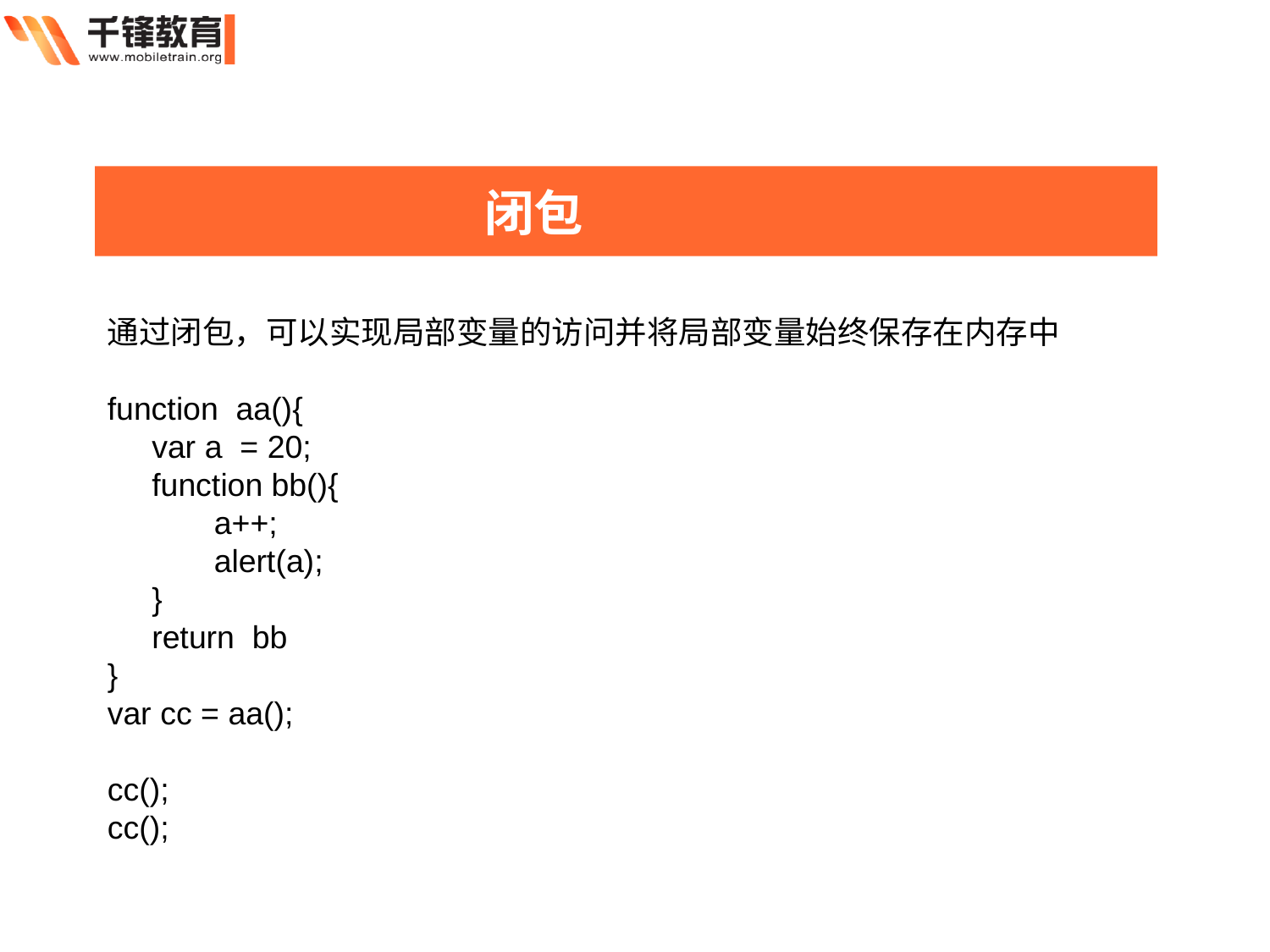

闭包
通过闭包，可以实现局部变量的访问并将局部变量始终保存在内存中

function  aa(){
     var a  = 20;
     function bb(){
            a++;
            alert(a);
     }
     return  bb
}
var cc = aa();

cc();
cc();